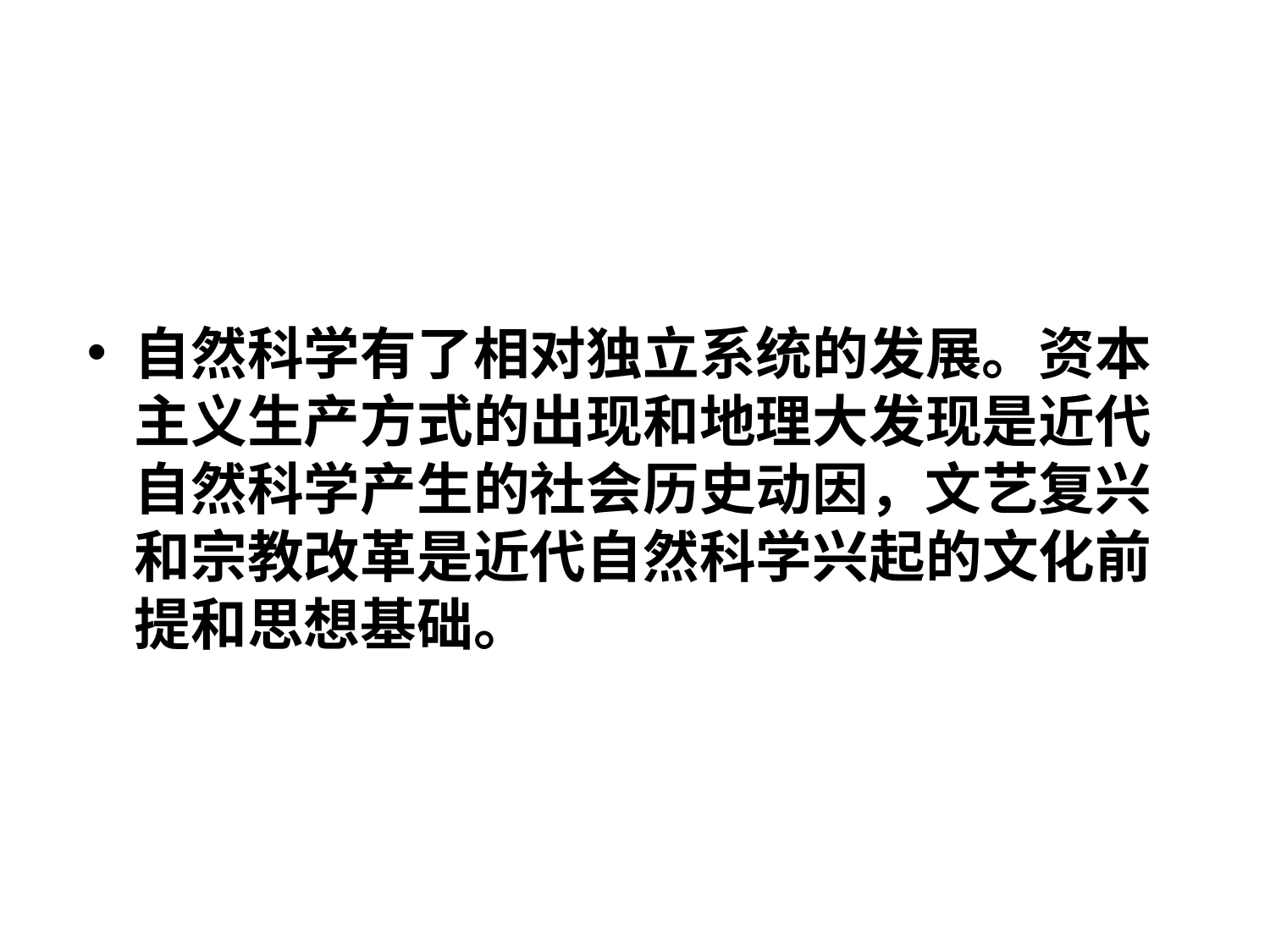

自然科学有了相对独立系统的发展。资本主义生产方式的出现和地理大发现是近代自然科学产生的社会历史动因，文艺复兴和宗教改革是近代自然科学兴起的文化前提和思想基础。